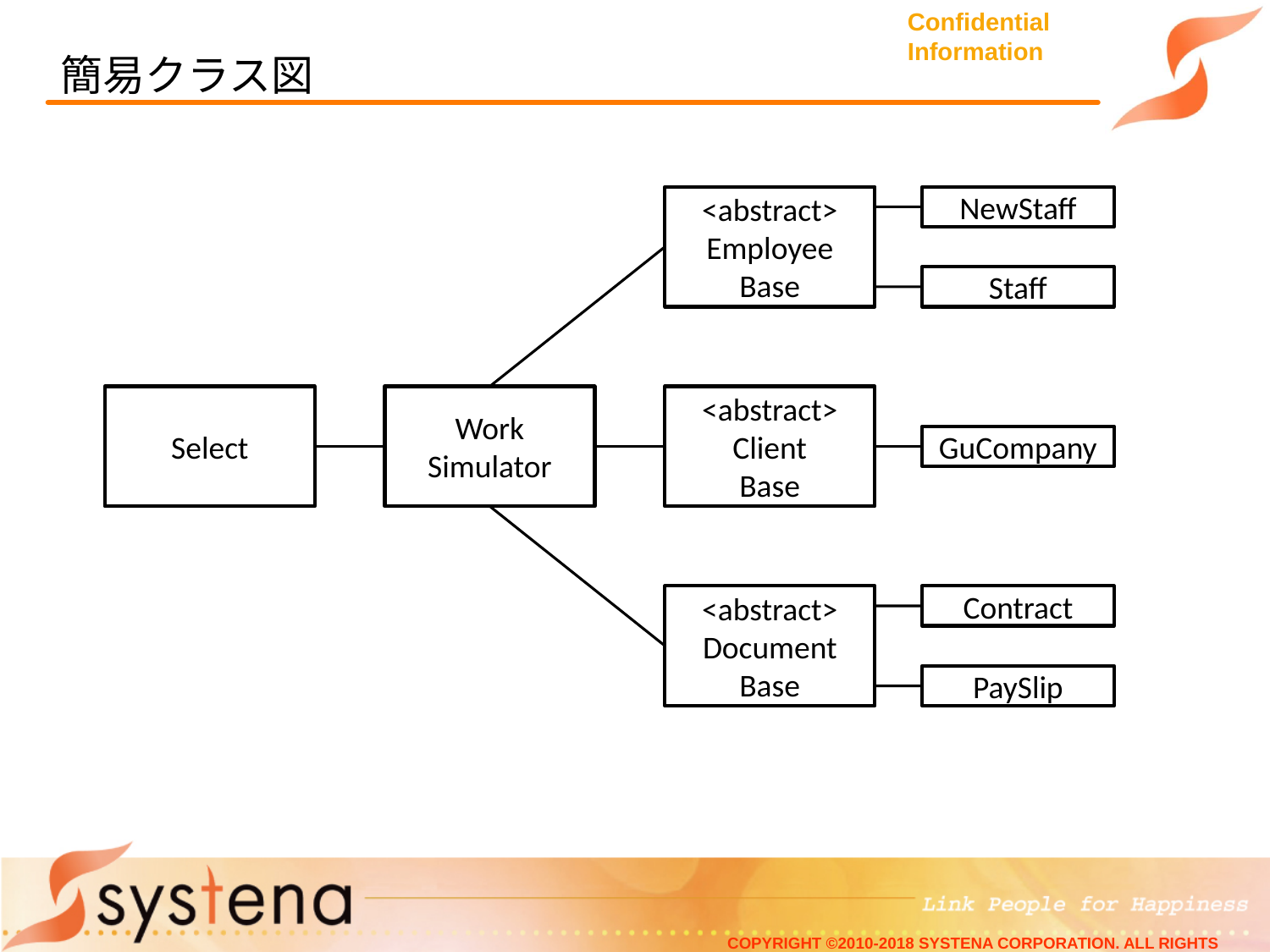

# 簡易クラス図
<abstract>
Employee
Base
NewStaff
Staff
Select
Work
Simulator
<abstract>
Client
Base
GuCompany
<abstract>
Document
Base
Contract
PaySlip